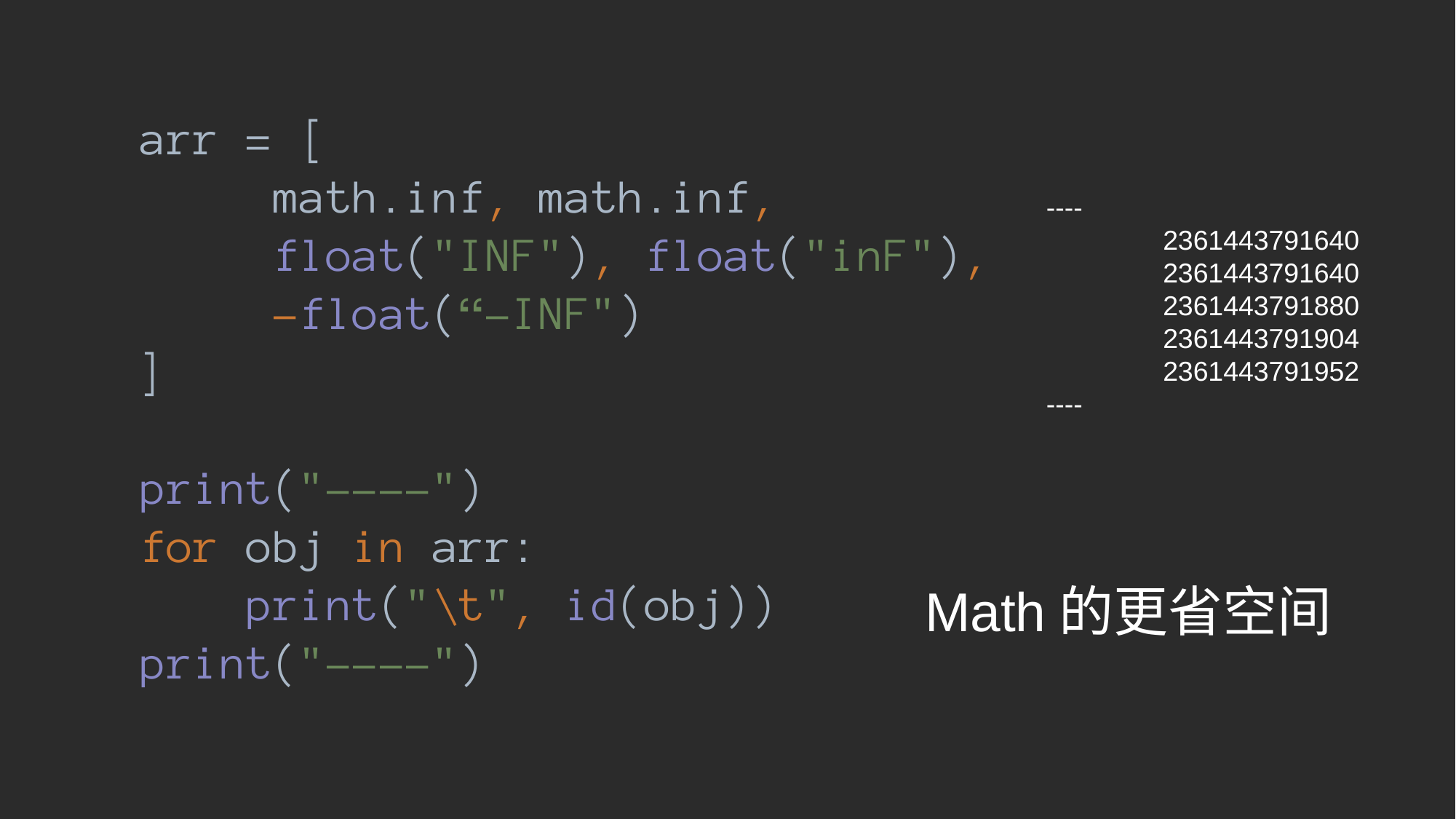

arr = [
     math.inf, math.inf,
     float("INF"), float("inF"),
     -float(“-INF")
]
print("----")
for obj in arr:
    print("\t", id(obj))
print("----")
----
	 2361443791640
	 2361443791640
	 2361443791880
	 2361443791904
	 2361443791952
----
Math的更省空间